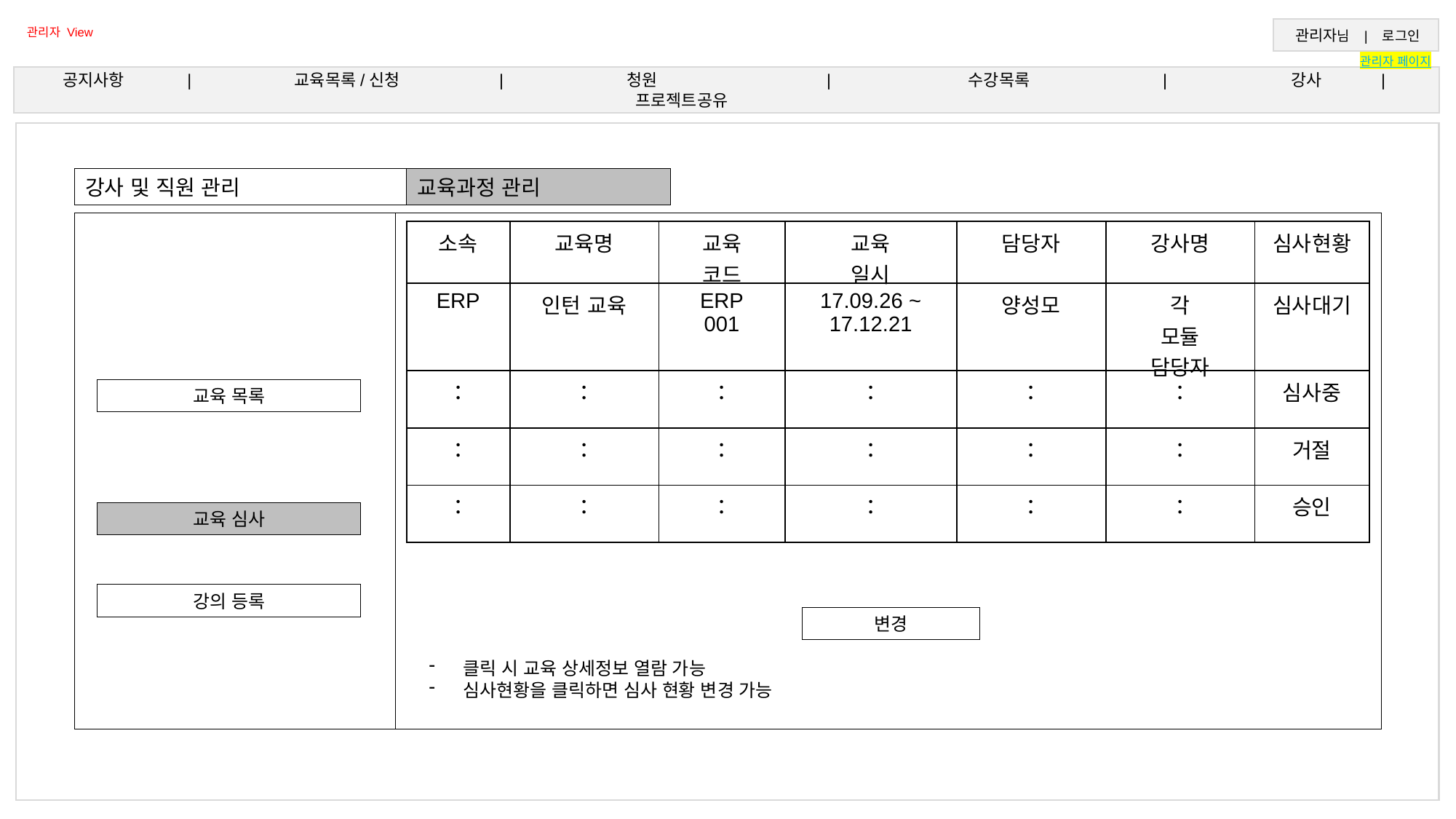

관리자 View
 관리자님   |   로그인
관리자 페이지
공지사항	   | 	  교육목록/신청 	| 	   청원 		| 	      수강목록		 | 	     강사  	 | 	    프로젝트공유

강사 및 직원 관리
교육과정 관리

| 소속 | 교육명 | 교육 코드 | 교육 일시 | 담당자 | 강사명 | 심사현황 |
| --- | --- | --- | --- | --- | --- | --- |
| ERP | 인턴 교육 | ERP 001 | 17.09.26 ~ 17.12.21 | 양성모 | 각 모듈 담당자 | 심사대기 |
| ： | ： | ： | ： | ： | ： | 심사중 |
| ： | ： | ： | ： | ： | ： | 거절 |
| ： | ： | ： | ： | ： | ： | 승인 |
교육 목록
교육 심사
강의 등록
변경
클릭 시 교육 상세정보 열람 가능
심사현황을 클릭하면 심사 현황 변경 가능